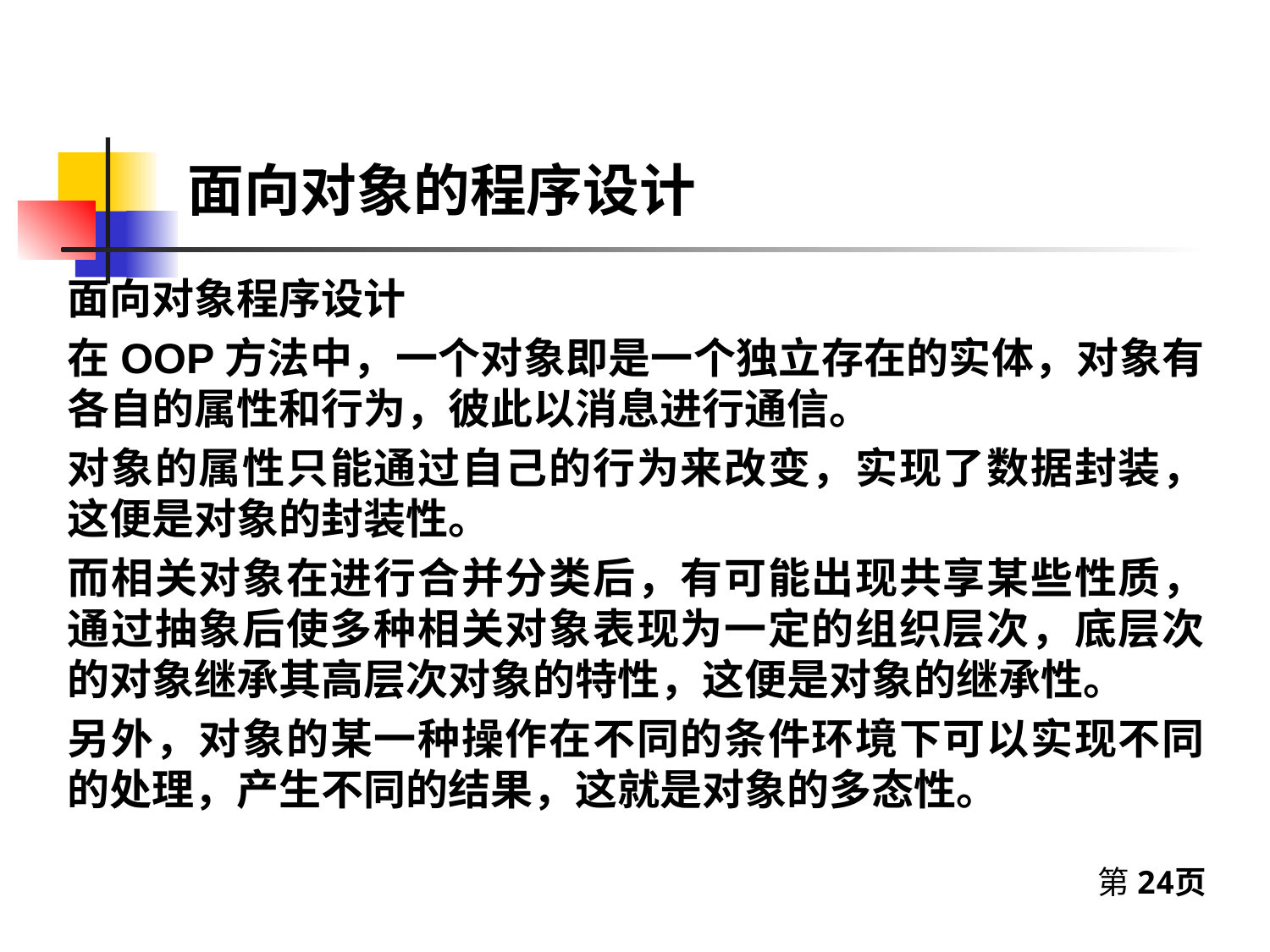

# 面向对象的程序设计
面向对象程序设计
在OOP方法中，一个对象即是一个独立存在的实体，对象有各自的属性和行为，彼此以消息进行通信。
对象的属性只能通过自己的行为来改变，实现了数据封装，这便是对象的封装性。
而相关对象在进行合并分类后，有可能出现共享某些性质，通过抽象后使多种相关对象表现为一定的组织层次，底层次的对象继承其高层次对象的特性，这便是对象的继承性。
另外，对象的某一种操作在不同的条件环境下可以实现不同的处理，产生不同的结果，这就是对象的多态性。